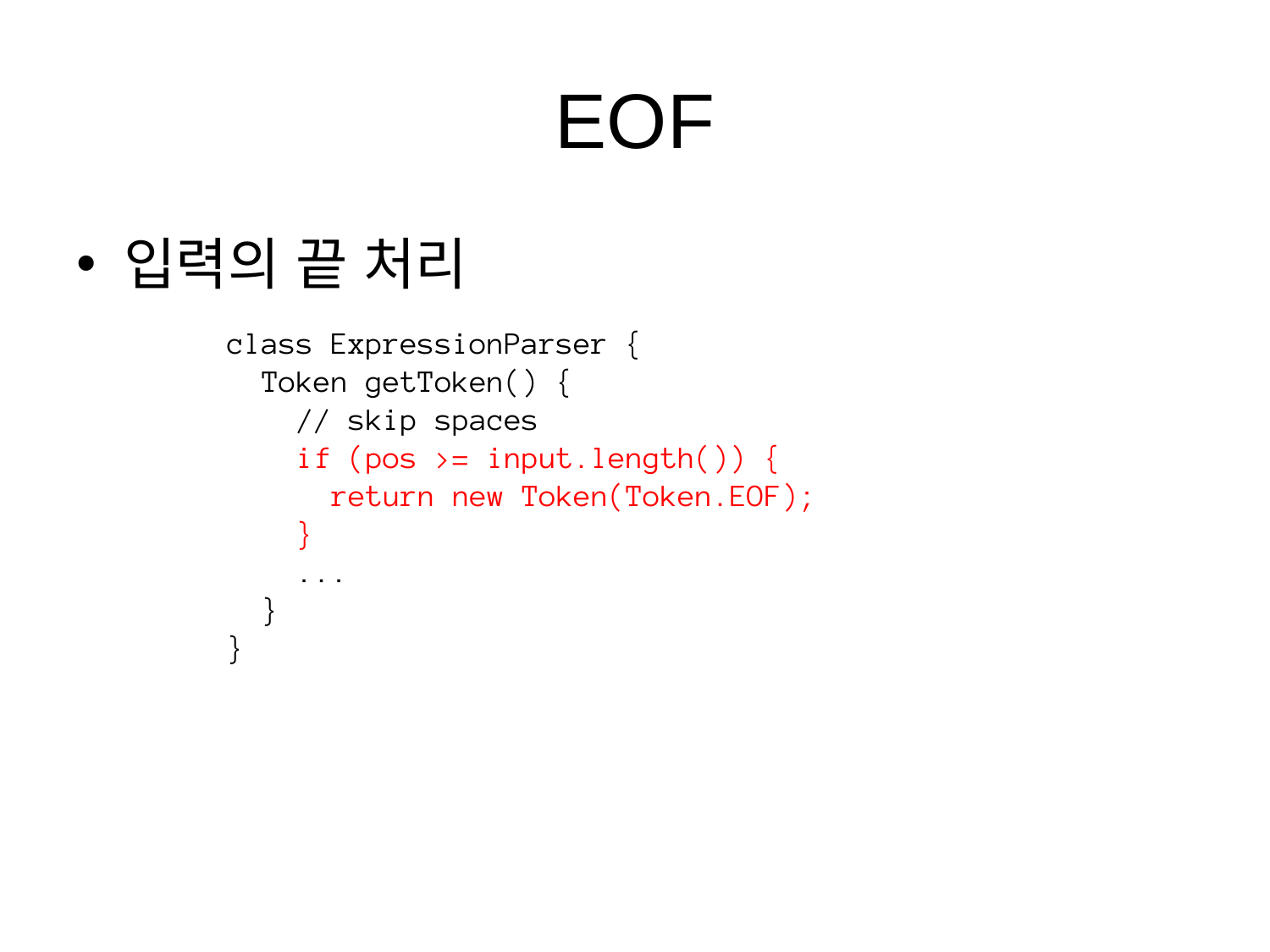

# EOF
입력의 끝 처리
class ExpressionParser {
  Token getToken() {
    // skip spaces
    if (pos >= input.length()) {
      return new Token(Token.EOF);
    }
    ...
  }
}